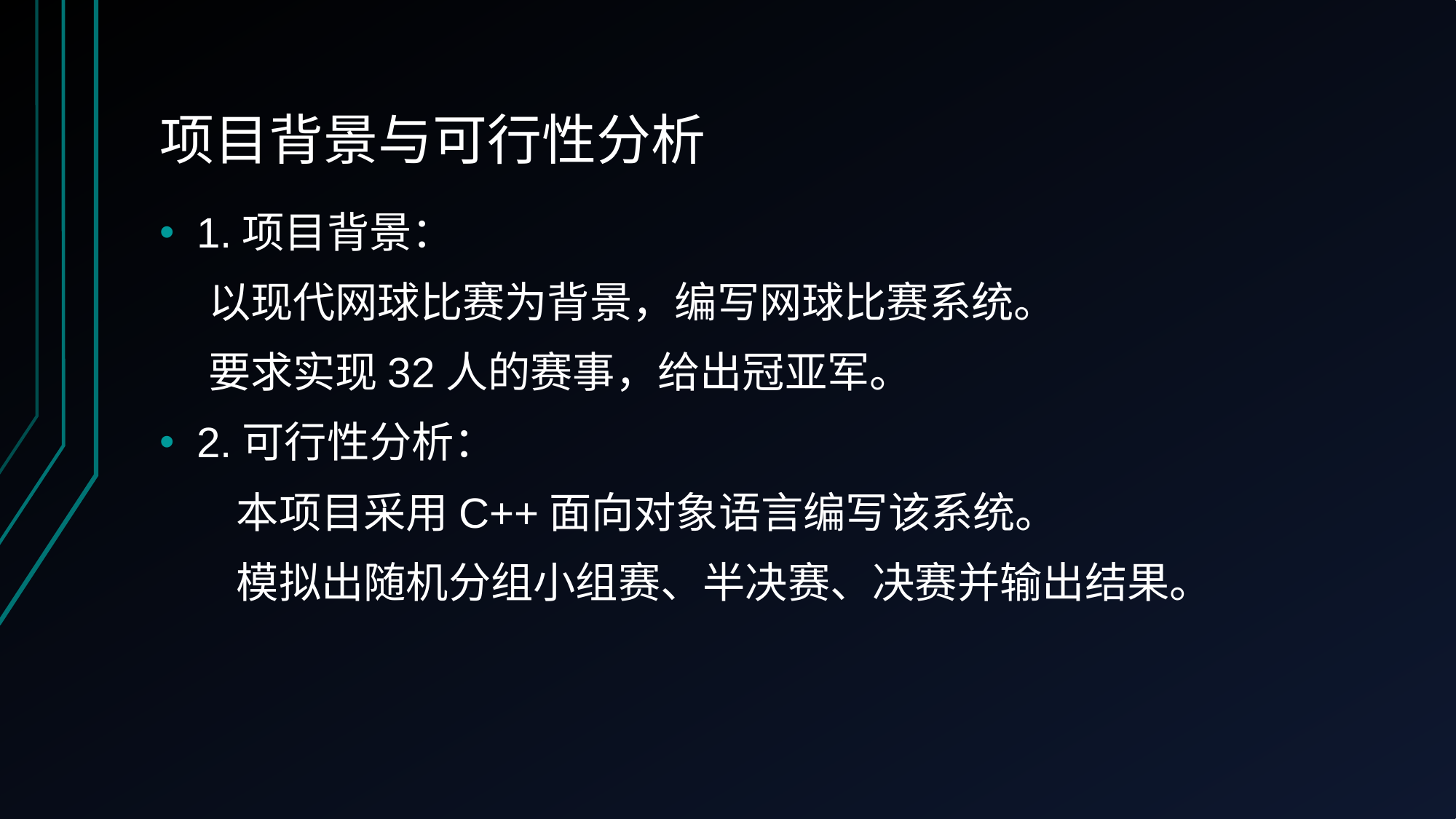

# 项目背景与可行性分析
1.项目背景：
    以现代网球比赛为背景，编写网球比赛系统。
    要求实现32人的赛事，给出冠亚军。
2.可行性分析：
       本项目采用C++面向对象语言编写该系统。
       模拟出随机分组小组赛、半决赛、决赛并输出结果。